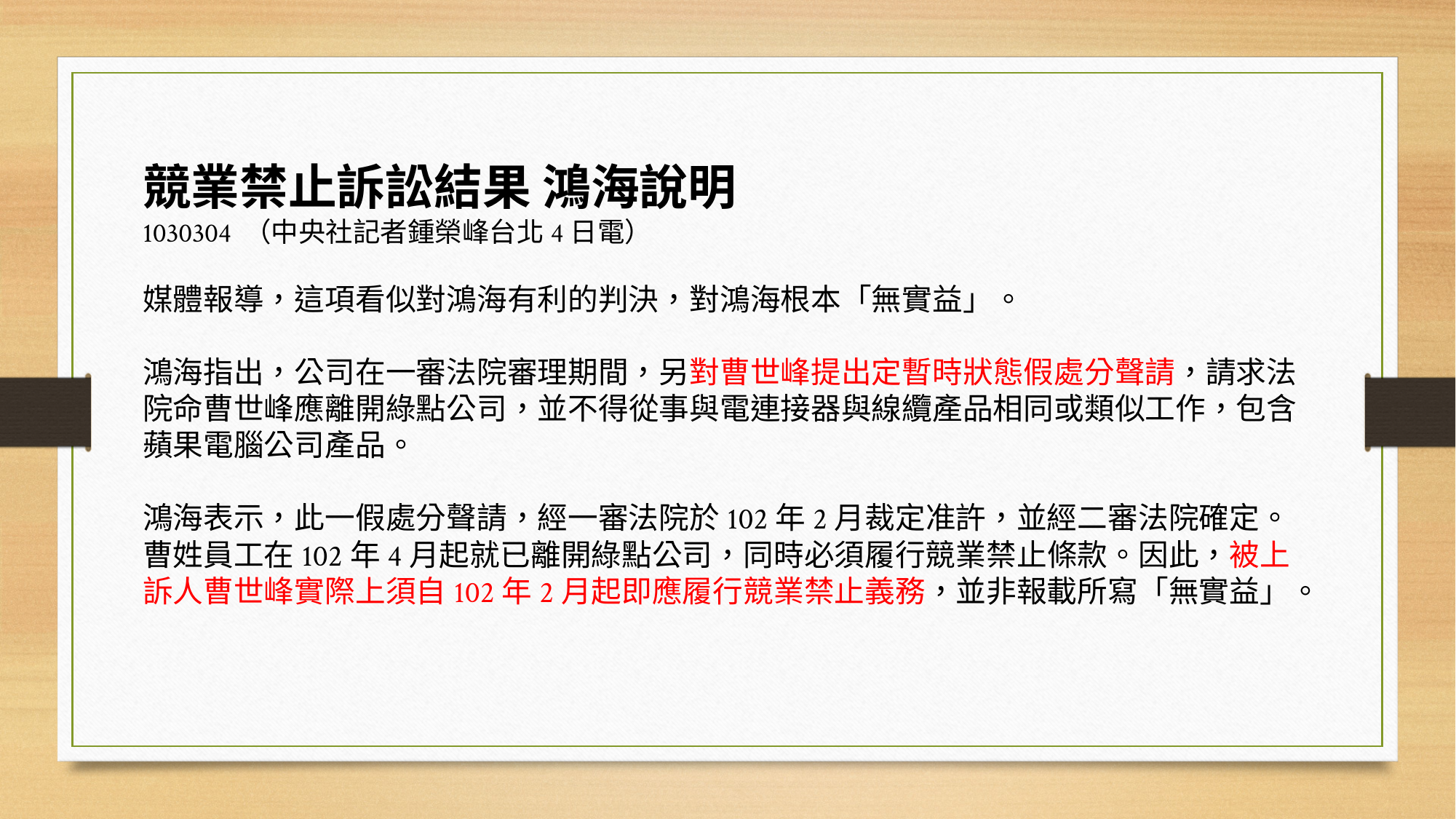

競業禁止訴訟結果 鴻海說明
1030304 （中央社記者鍾榮峰台北4日電）

媒體報導，這項看似對鴻海有利的判決，對鴻海根本「無實益」。
鴻海指出，公司在一審法院審理期間，另對曹世峰提出定暫時狀態假處分聲請，請求法院命曹世峰應離開綠點公司，並不得從事與電連接器與線纜產品相同或類似工作，包含蘋果電腦公司產品。
鴻海表示，此一假處分聲請，經一審法院於102年2月裁定准許，並經二審法院確定。曹姓員工在102年4月起就已離開綠點公司，同時必須履行競業禁止條款。因此，被上訴人曹世峰實際上須自102年2月起即應履行競業禁止義務，並非報載所寫「無實益」。